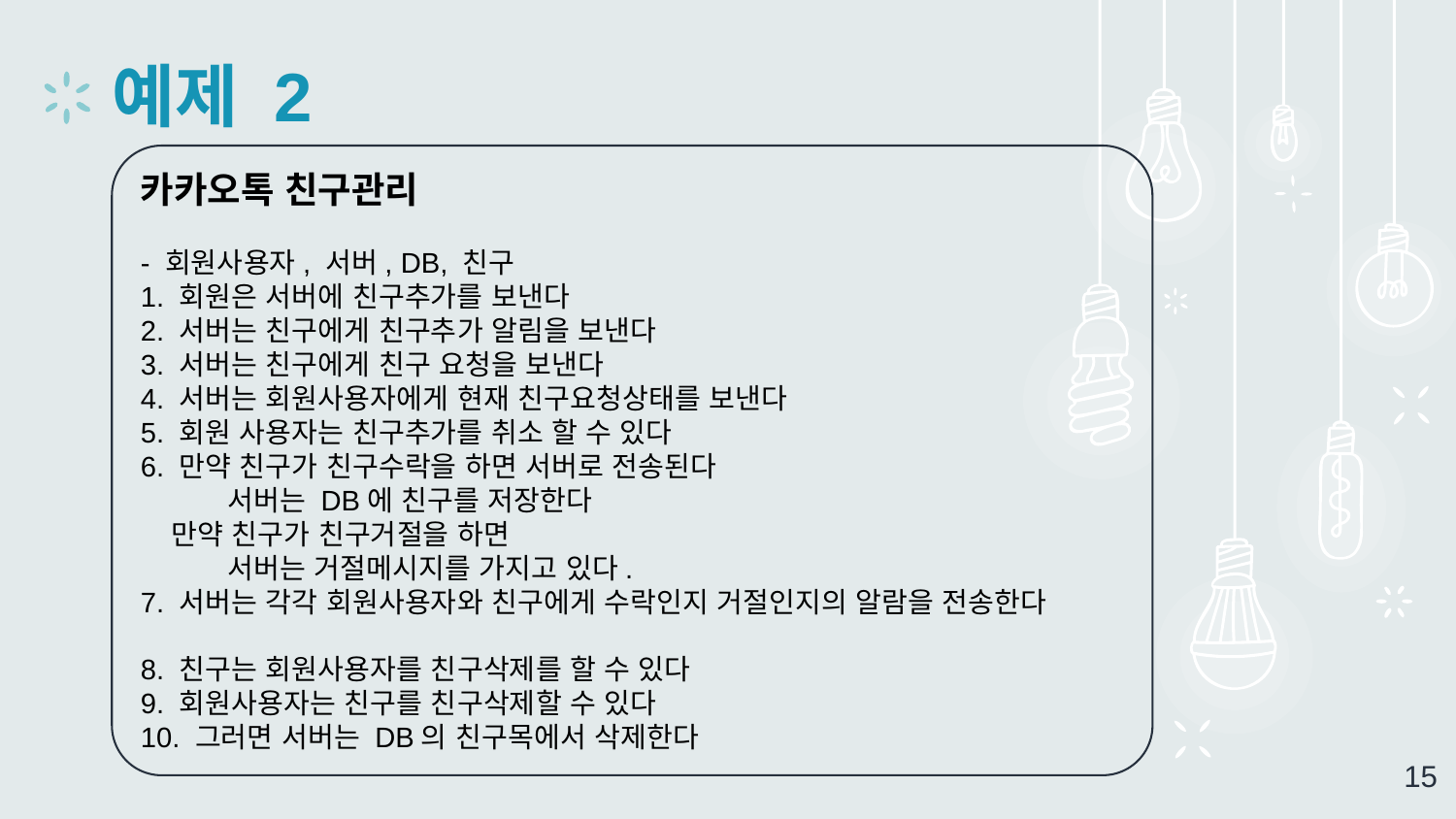

# 예제 2
카카오톡 친구관리

- 회원사용자, 서버, DB, 친구
1. 회원은 서버에 친구추가를 보낸다
2. 서버는 친구에게 친구추가 알림을 보낸다
3. 서버는 친구에게 친구 요청을 보낸다
4. 서버는 회원사용자에게 현재 친구요청상태를 보낸다
5. 회원 사용자는 친구추가를 취소 할 수 있다
6. 만약 친구가 친구수락을 하면 서버로 전송된다
          서버는 DB에 친구를 저장한다
   만약 친구가 친구거절을 하면
          서버는 거절메시지를 가지고 있다.
7. 서버는 각각 회원사용자와 친구에게 수락인지 거절인지의 알람을 전송한다

8. 친구는 회원사용자를 친구삭제를 할 수 있다
9. 회원사용자는 친구를 친구삭제할 수 있다
10. 그러면 서버는 DB의 친구목에서 삭제한다
15